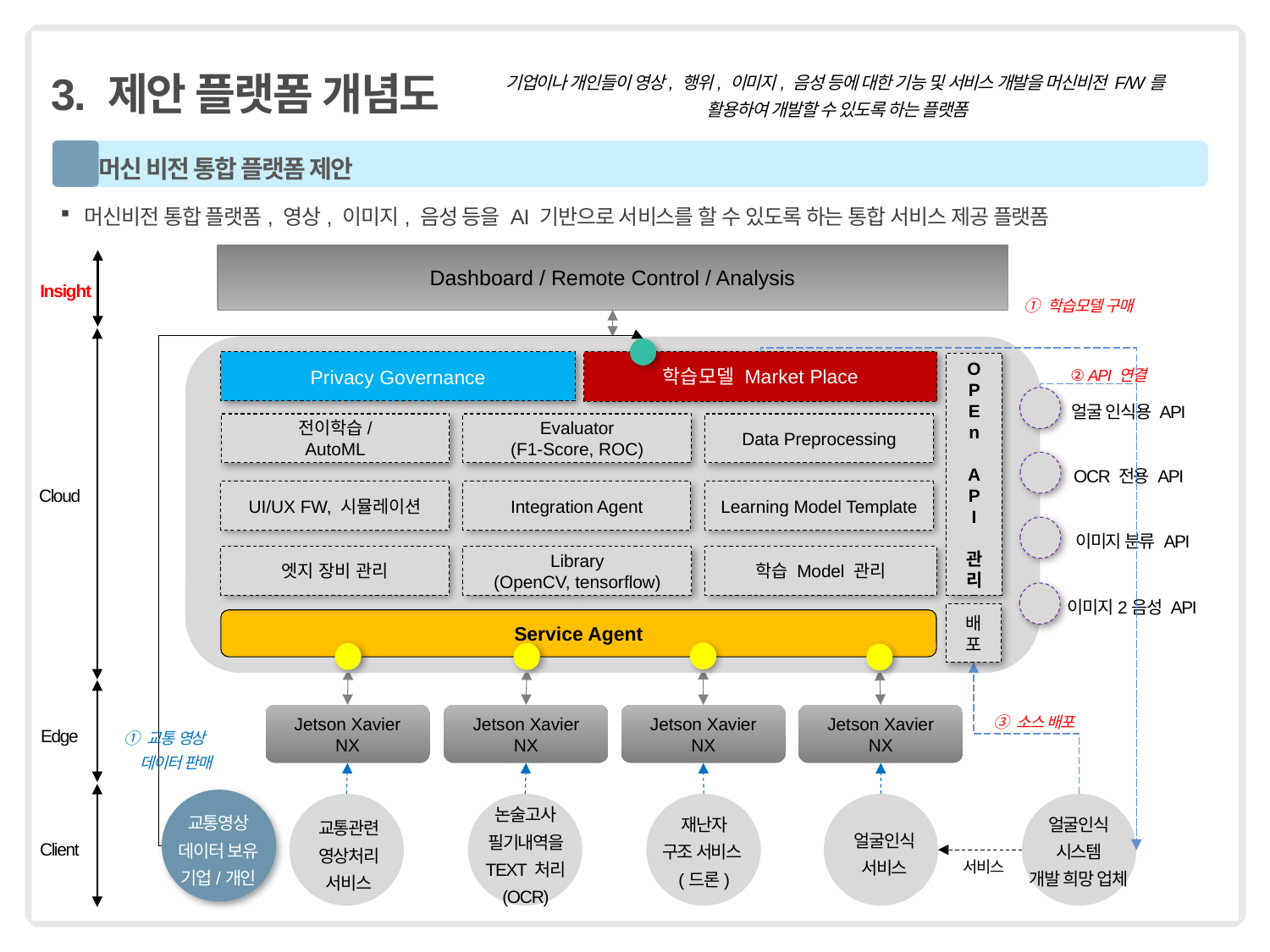

기업이나 개인들이 영상, 행위, 이미지, 음성 등에 대한 기능 및 서비스 개발을 머신비전 F/W를
활용하여 개발할 수 있도록 하는 플랫폼
# 3. 제안 플랫폼 개념도
1
      머신 비전 통합 플랫폼 제안
머신비전 통합 플랫폼, 영상, 이미지, 음성 등을 AI 기반으로 서비스를 할 수 있도록 하는 통합 서비스 제공 플랫폼
Dashboard / Remote Control / Analysis
Insight
① 학습모델 구매

학습모델 Market Place
Privacy Governance
O
P
E
n

A
P
I

관
리
② API 연결

얼굴 인식용 API
전이학습/
AutoML
Evaluator
(F1-Score, ROC)
Data Preprocessing

OCR 전용 API
Cloud
UI/UX FW, 시뮬레이션
Integration Agent
Learning Model Template

 이미지 분류 API
엣지 장비 관리
Library
(OpenCV, tensorflow)
학습 Model 관리

 이미지2음성 API
배
포
Service Agent

Jetson Xavier NX
Jetson Xavier NX
Jetson Xavier NX
Jetson Xavier NX
③ 소스 배포
Edge
① 교통 영상
     데이터 판매

논술고사
필기내역을 TEXT 처리
(OCR)
교통영상
데이터 보유
기업/개인
얼굴인식
시스템
개발 희망 업체
재난자
구조 서비스(드론)
교통관련
영상처리
서비스
얼굴인식
서비스
Client
서비스